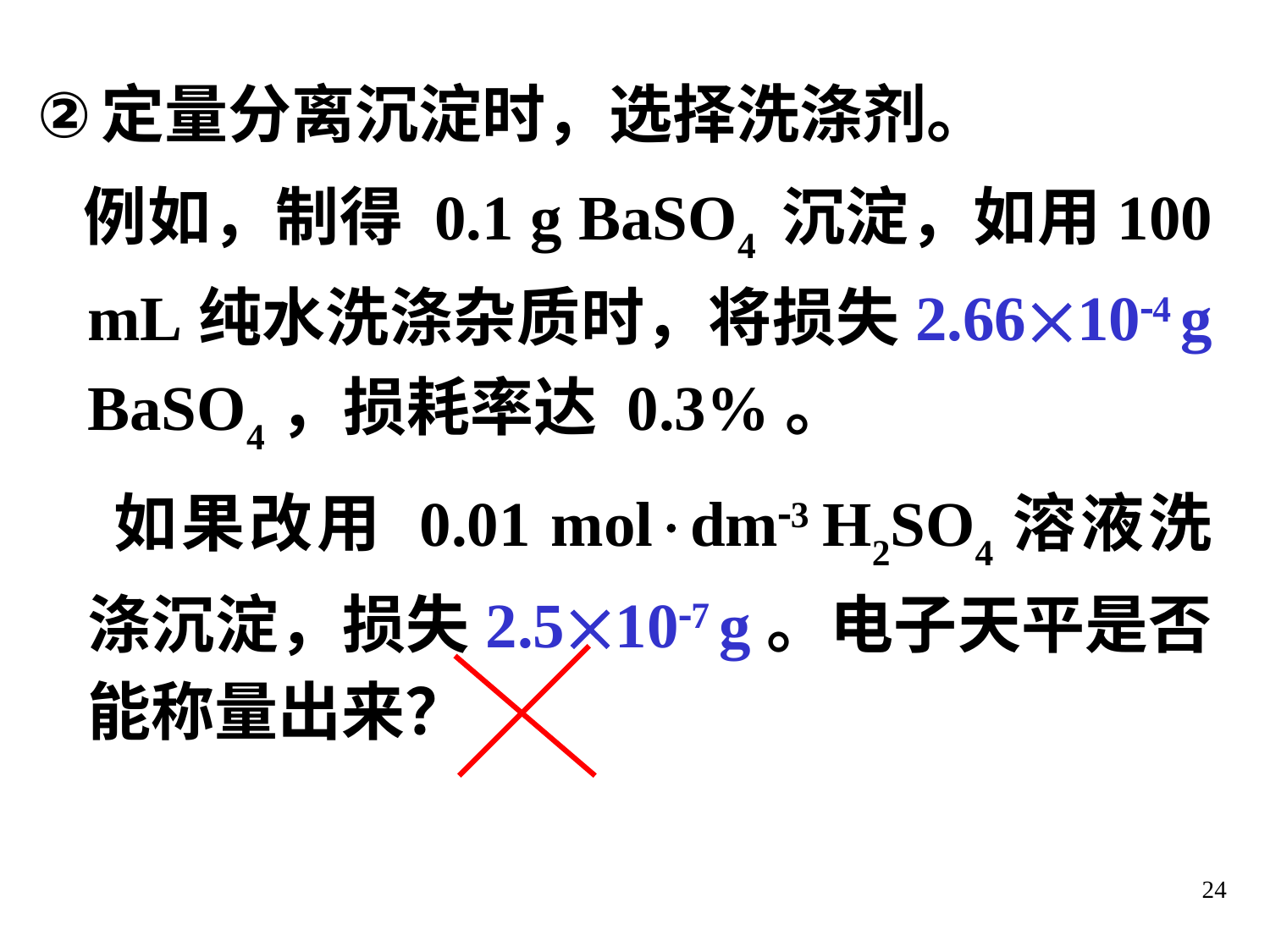

定量分离沉淀时，选择洗涤剂。
  例如，制得 0.1 g BaSO4 沉淀，如用100 mL纯水洗涤杂质时，将损失2.66×10−4 g BaSO4，损耗率达 0.3%。
   如果改用 0.01 mol⋅dm−3 H2SO4溶液洗涤沉淀，损失2.5×10−7 g。电子天平是否能称量出来？

24